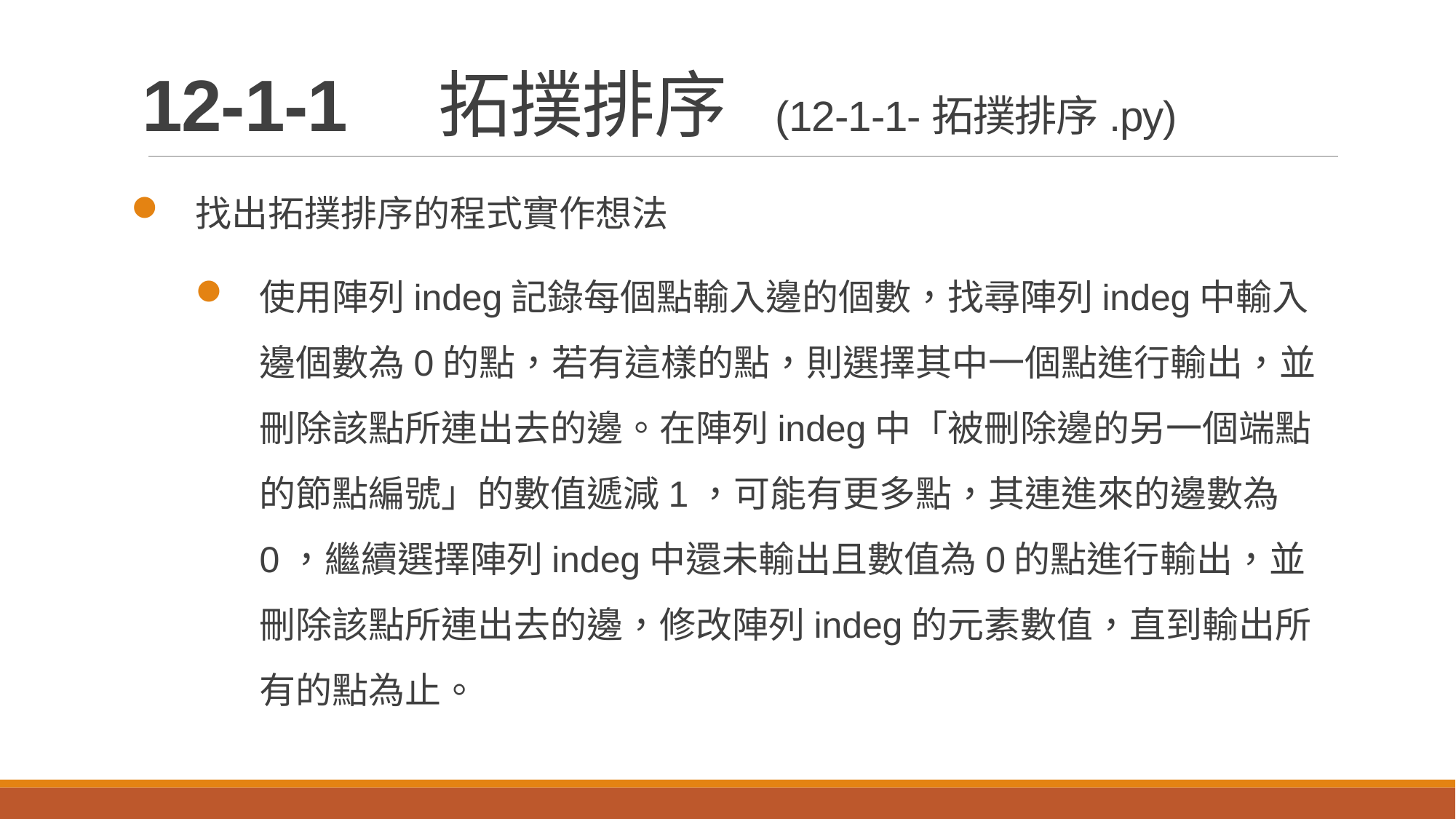

# 12-1-1　拓撲排序  (12-1-1-拓撲排序.py)
找出拓撲排序的程式實作想法
使用陣列indeg記錄每個點輸入邊的個數，找尋陣列indeg中輸入邊個數為0的點，若有這樣的點，則選擇其中一個點進行輸出，並刪除該點所連出去的邊。在陣列indeg中「被刪除邊的另一個端點的節點編號」的數值遞減1，可能有更多點，其連進來的邊數為0，繼續選擇陣列indeg中還未輸出且數值為0的點進行輸出，並刪除該點所連出去的邊，修改陣列indeg的元素數值，直到輸出所有的點為止。